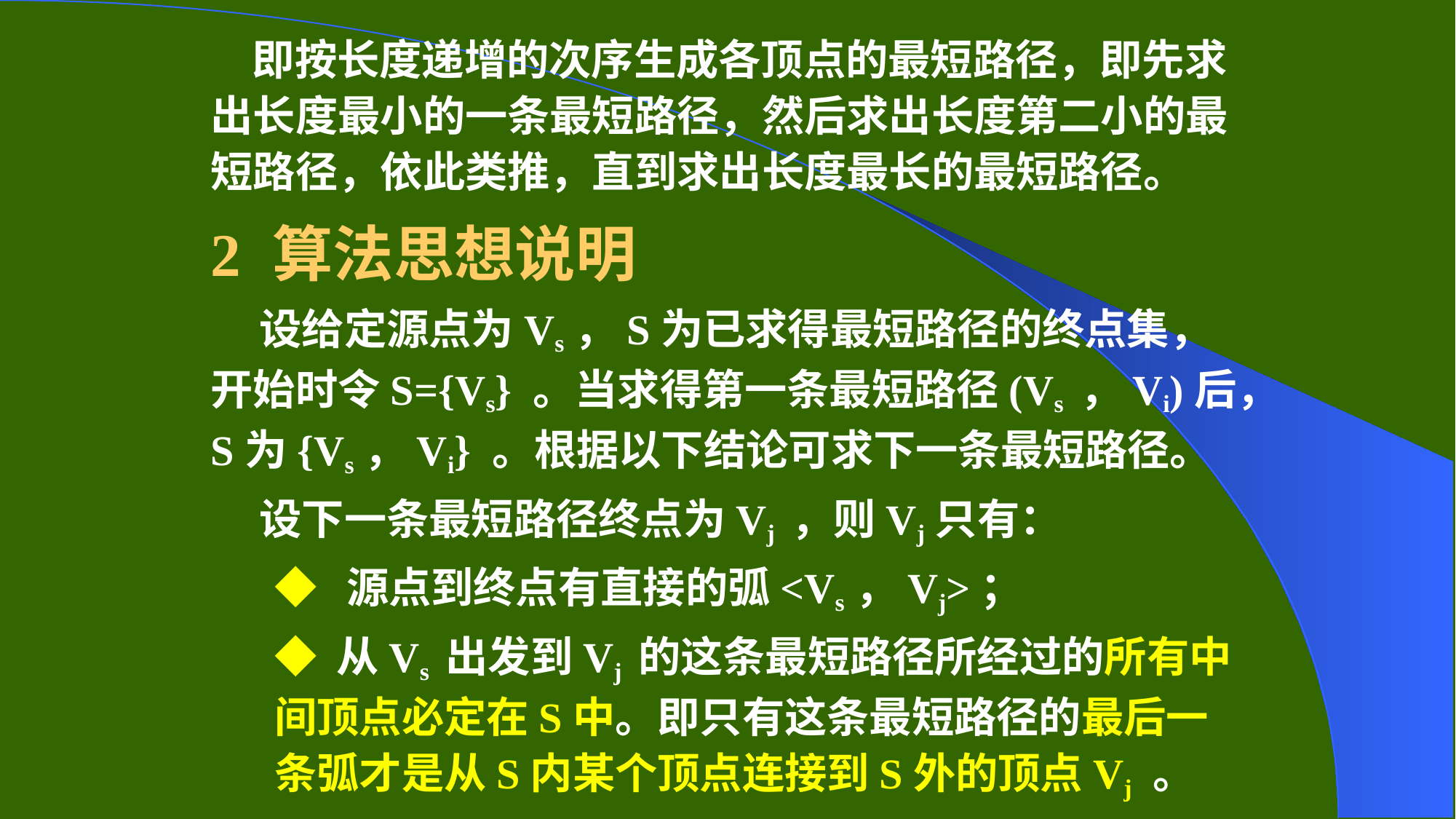

即按长度递增的次序生成各顶点的最短路径，即先求出长度最小的一条最短路径，然后求出长度第二小的最短路径，依此类推，直到求出长度最长的最短路径。
2 算法思想说明
    设给定源点为Vs，S为已求得最短路径的终点集，开始时令S={Vs} 。当求得第一条最短路径(Vs ，Vi)后，S为{Vs，Vi} 。根据以下结论可求下一条最短路径。
    设下一条最短路径终点为Vj ，则Vj只有：
◆  源点到终点有直接的弧<Vs，Vj>；
◆ 从Vs 出发到Vj 的这条最短路径所经过的所有中间顶点必定在S中。即只有这条最短路径的最后一条弧才是从S内某个顶点连接到S外的顶点Vj 。